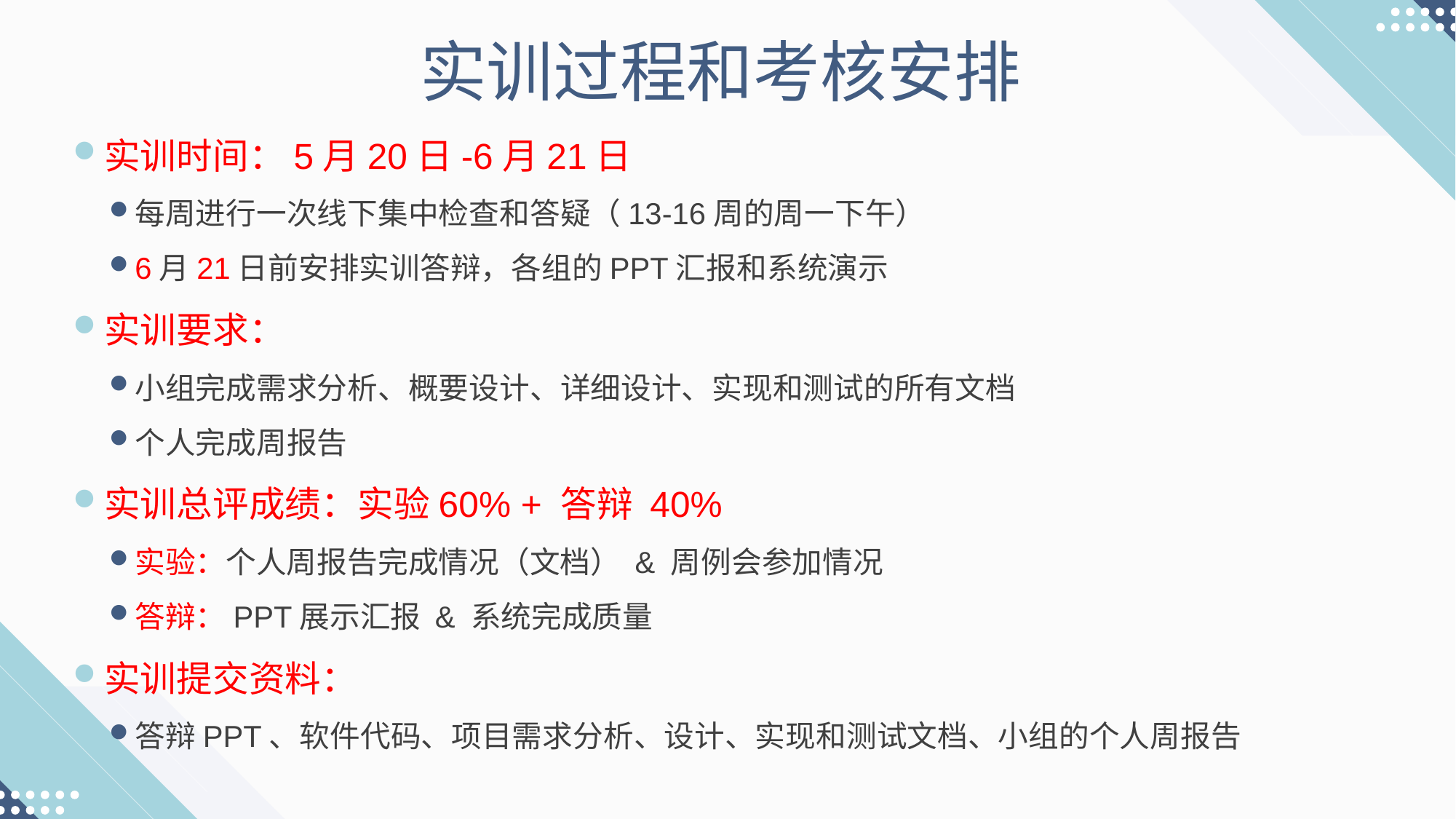

实训过程和考核安排
实训时间：5月20日-6月21日
每周进行一次线下集中检查和答疑（13-16周的周一下午）
6月21日前安排实训答辩，各组的PPT汇报和系统演示
实训要求：
小组完成需求分析、概要设计、详细设计、实现和测试的所有文档
个人完成周报告
实训总评成绩：实验60% + 答辩 40%
实验：个人周报告完成情况（文档） & 周例会参加情况
答辩：PPT展示汇报 & 系统完成质量
实训提交资料：
答辩PPT、软件代码、项目需求分析、设计、实现和测试文档、小组的个人周报告